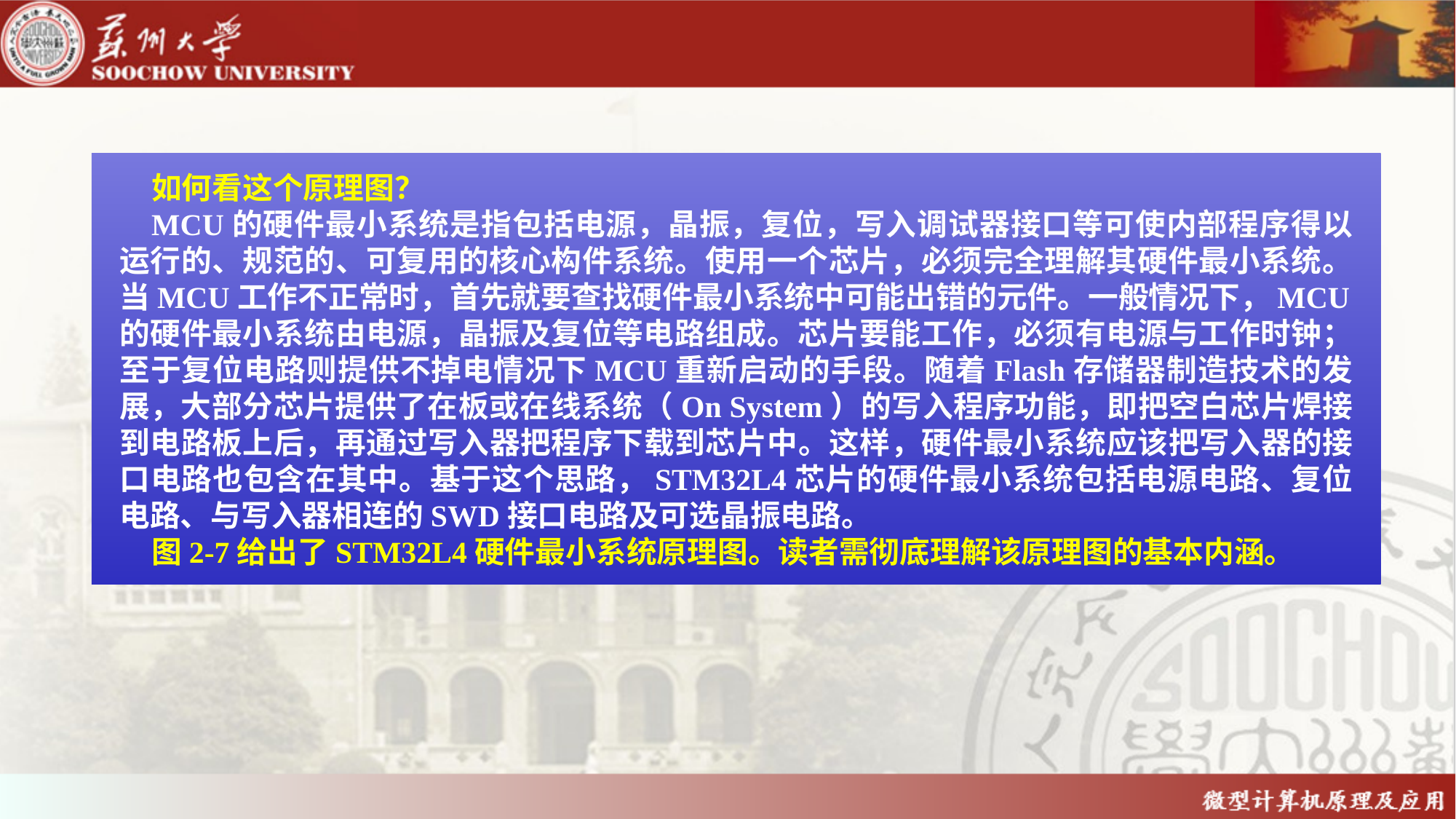

如何看这个原理图？
MCU的硬件最小系统是指包括电源，晶振，复位，写入调试器接口等可使内部程序得以运行的、规范的、可复用的核心构件系统。使用一个芯片，必须完全理解其硬件最小系统。当MCU工作不正常时，首先就要查找硬件最小系统中可能出错的元件。一般情况下，MCU的硬件最小系统由电源，晶振及复位等电路组成。芯片要能工作，必须有电源与工作时钟；至于复位电路则提供不掉电情况下MCU重新启动的手段。随着Flash存储器制造技术的发展，大部分芯片提供了在板或在线系统（On System）的写入程序功能，即把空白芯片焊接到电路板上后，再通过写入器把程序下载到芯片中。这样，硬件最小系统应该把写入器的接口电路也包含在其中。基于这个思路，STM32L4芯片的硬件最小系统包括电源电路、复位电路、与写入器相连的SWD接口电路及可选晶振电路。
图2-7给出了STM32L4硬件最小系统原理图。读者需彻底理解该原理图的基本内涵。